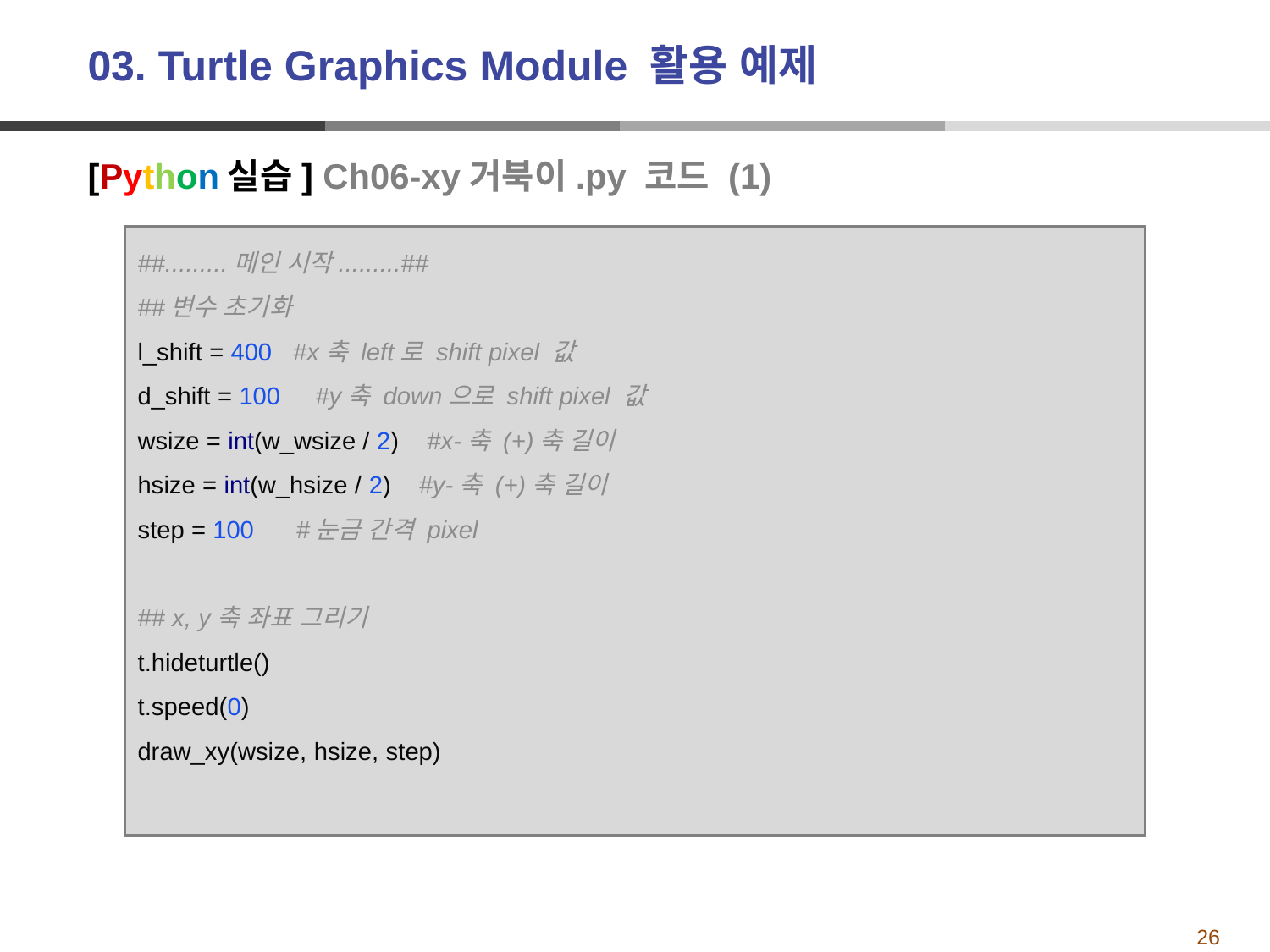

# 03. Turtle Graphics Module 활용 예제
[Python실습] Ch06-xy거북이.py 코드 (1)
##.........메인 시작.........##
##변수 초기화
l_shift = 400   #x축 left로 shift pixel 값
d_shift = 100     #y축 down으로 shift pixel 값
wsize = int(w_wsize / 2)    #x-축 (+)축 길이
hsize = int(w_hsize / 2)    #y-축 (+)축 길이
step = 100      #눈금 간격 pixel
## x, y축 좌표 그리기
t.hideturtle()
t.speed(0)
draw_xy(wsize, hsize, step)